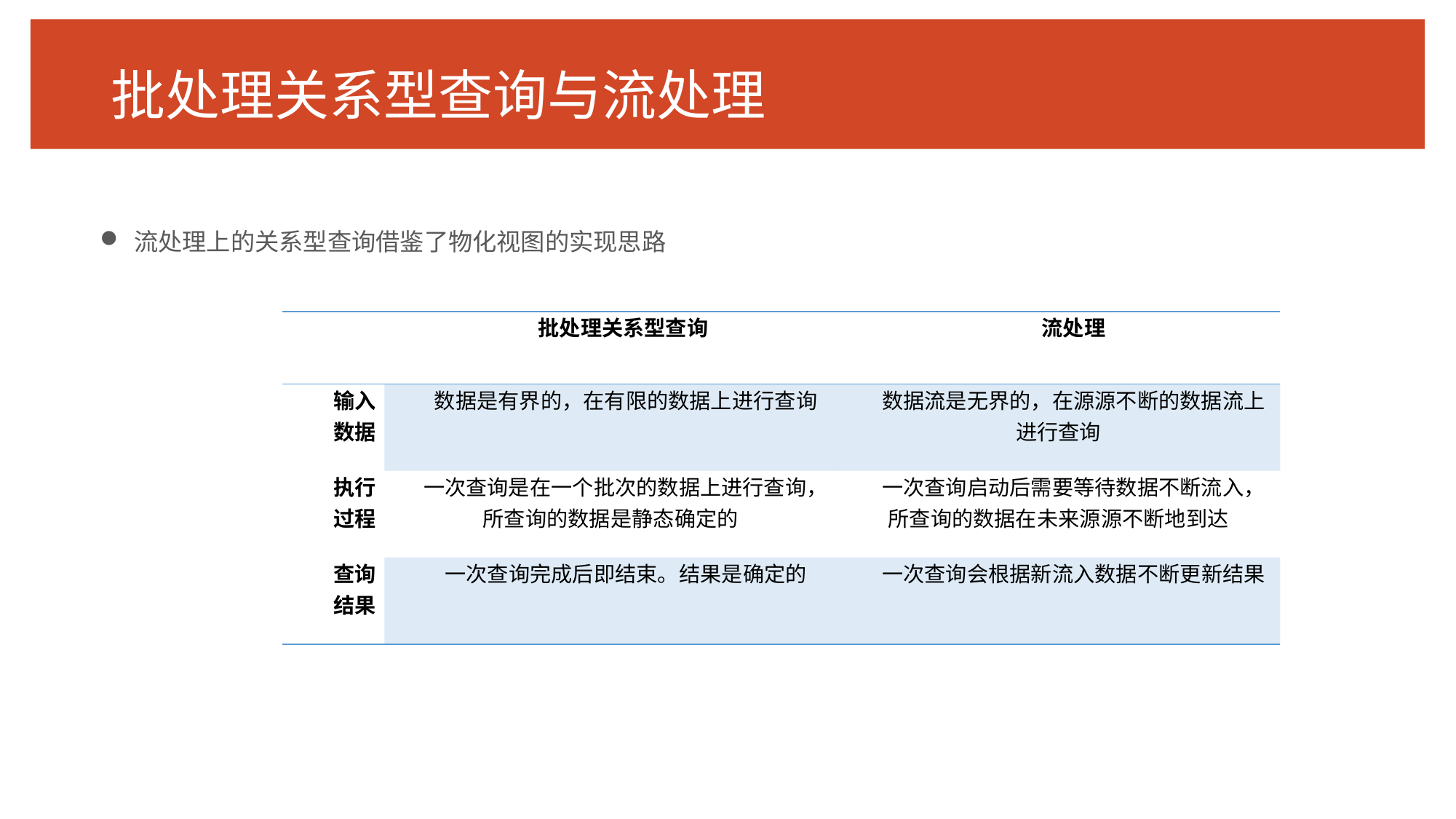

# 批处理关系型查询与流处理
流处理上的关系型查询借鉴了物化视图的实现思路
|  | 批处理关系型查询 | 流处理 |
| --- | --- | --- |
| 输入数据 | 数据是有界的，在有限的数据上进行查询 | 数据流是无界的，在源源不断的数据流上进行查询 |
| 执行过程 | 一次查询是在一个批次的数据上进行查询，所查询的数据是静态确定的 | 一次查询启动后需要等待数据不断流入，所查询的数据在未来源源不断地到达 |
| 查询结果 | 一次查询完成后即结束。结果是确定的 | 一次查询会根据新流入数据不断更新结果 |